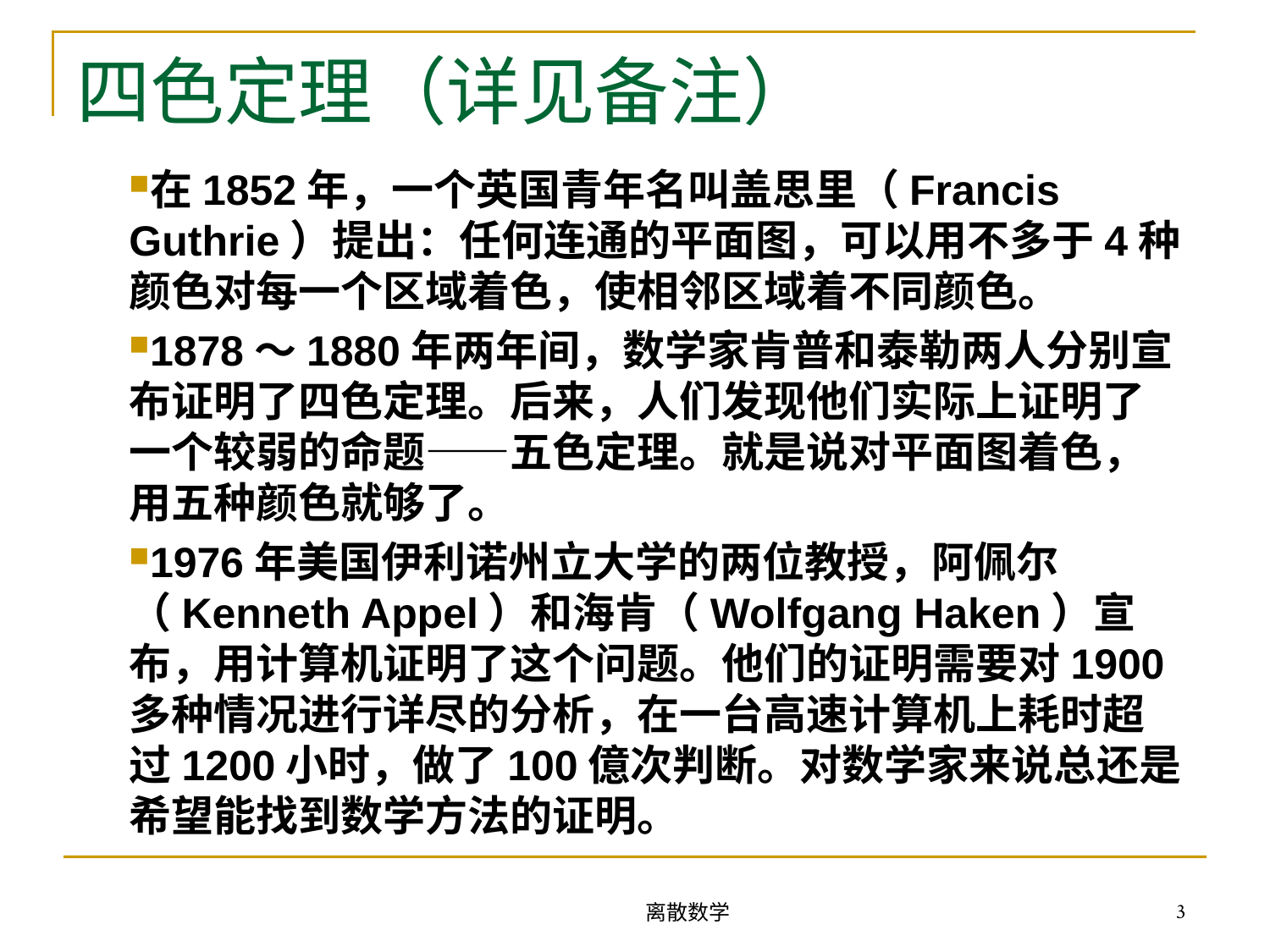

# 四色定理（详见备注）
在1852年，一个英国青年名叫盖思里（Francis Guthrie）提出：任何连通的平面图，可以用不多于4种颜色对每一个区域着色，使相邻区域着不同颜色。
1878～1880年两年间，数学家肯普和泰勒两人分别宣布证明了四色定理。后来，人们发现他们实际上证明了一个较弱的命题——五色定理。就是说对平面图着色，用五种颜色就够了。
1976年美国伊利诺州立大学的两位教授，阿佩尔（Kenneth Appel）和海肯（Wolfgang Haken）宣布，用计算机证明了这个问题。他们的证明需要对1900多种情况进行详尽的分析，在一台高速计算机上耗时超过1200小时，做了100億次判断。对数学家来说总还是希望能找到数学方法的证明。

离散数学
3